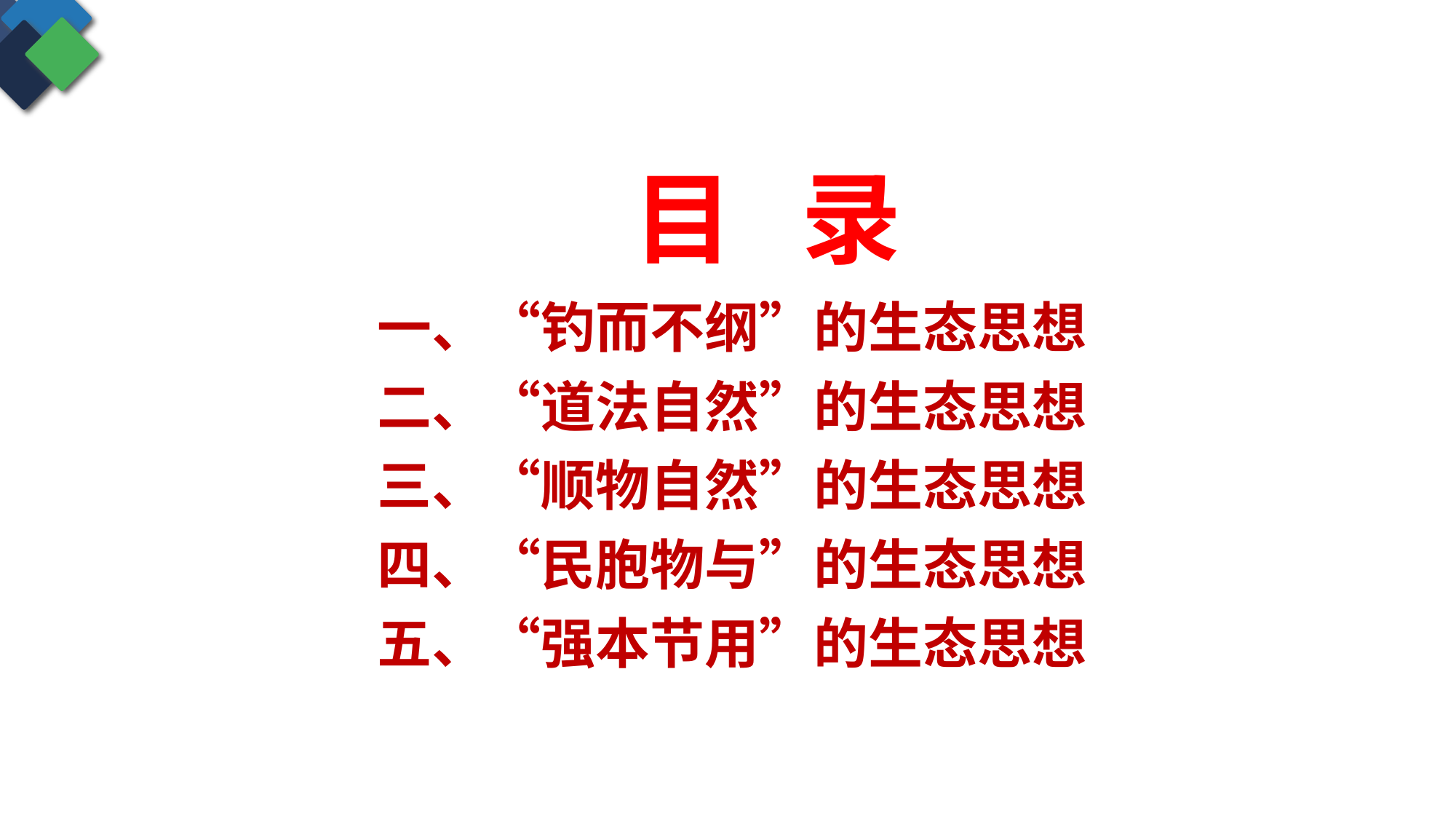

| 目 录 一、“钓而不纲”的生态思想 二、“道法自然”的生态思想 三、“顺物自然”的生态思想 四、“民胞物与”的生态思想 五、“强本节用”的生态思想 |
| --- |